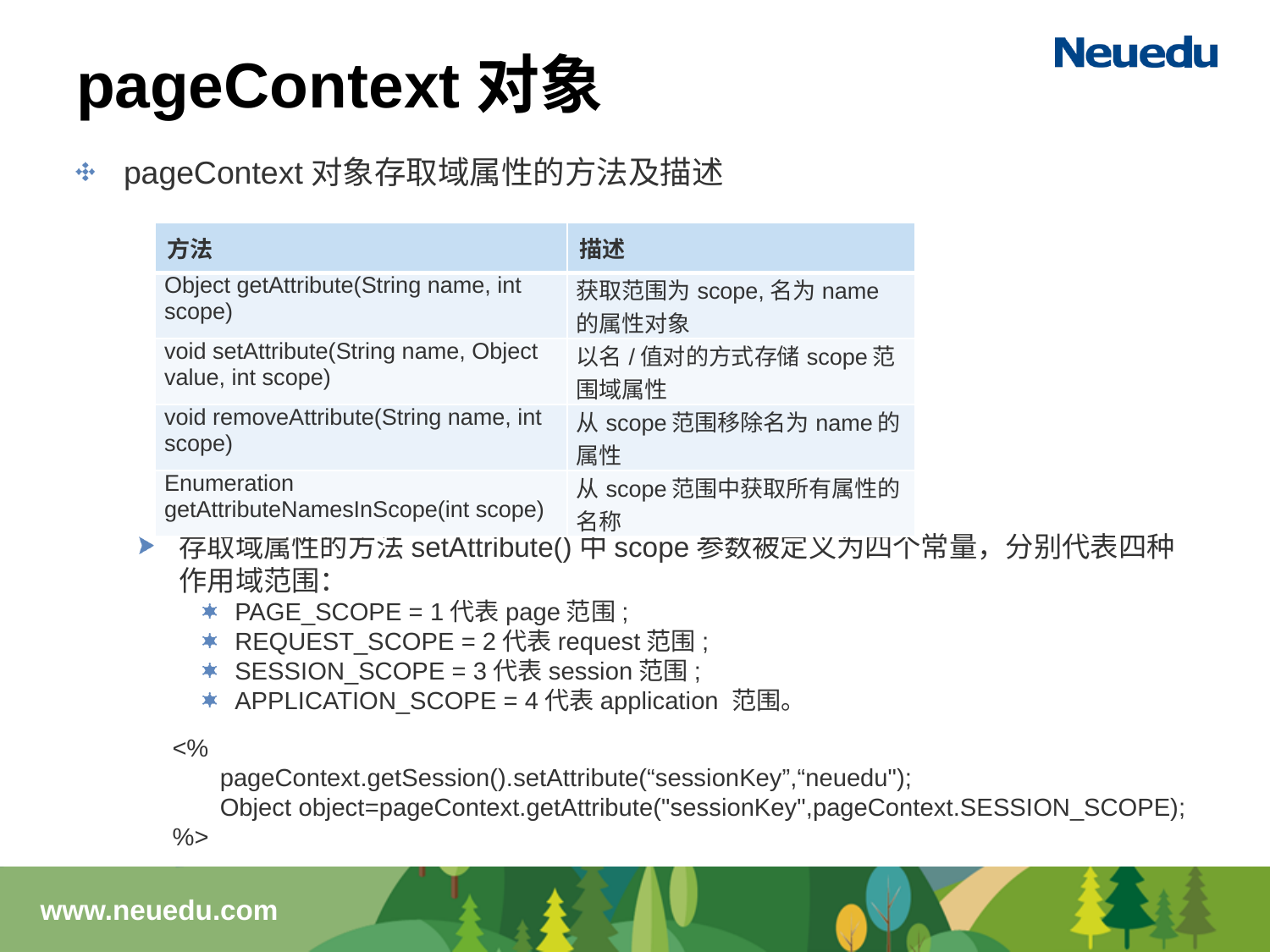

# pageContext对象
pageContext对象存取域属性的方法及描述

存取域属性的方法setAttribute()中scope参数被定义为四个常量，分别代表四种作用域范围：
PAGE_SCOPE = 1代表page范围;
REQUEST_SCOPE = 2代表request范围;
SESSION_SCOPE = 3代表session范围;
APPLICATION_SCOPE = 4代表application 范围。
| 方法 | 描述 |
| --- | --- |
| Object getAttribute(String name, int scope) | 获取范围为scope,名为name的属性对象 |
| void setAttribute(String name, Object value, int scope) | 以名/值对的方式存储scope范围域属性 |
| void removeAttribute(String name, int scope) | 从scope范围移除名为name的属性 |
| Enumeration getAttributeNamesInScope(int scope) | 从scope范围中获取所有属性的名称 |
<%
	pageContext.getSession().setAttribute(“sessionKey”,“neuedu");
	Object object=pageContext.getAttribute("sessionKey",pageContext.SESSION_SCOPE);
%>